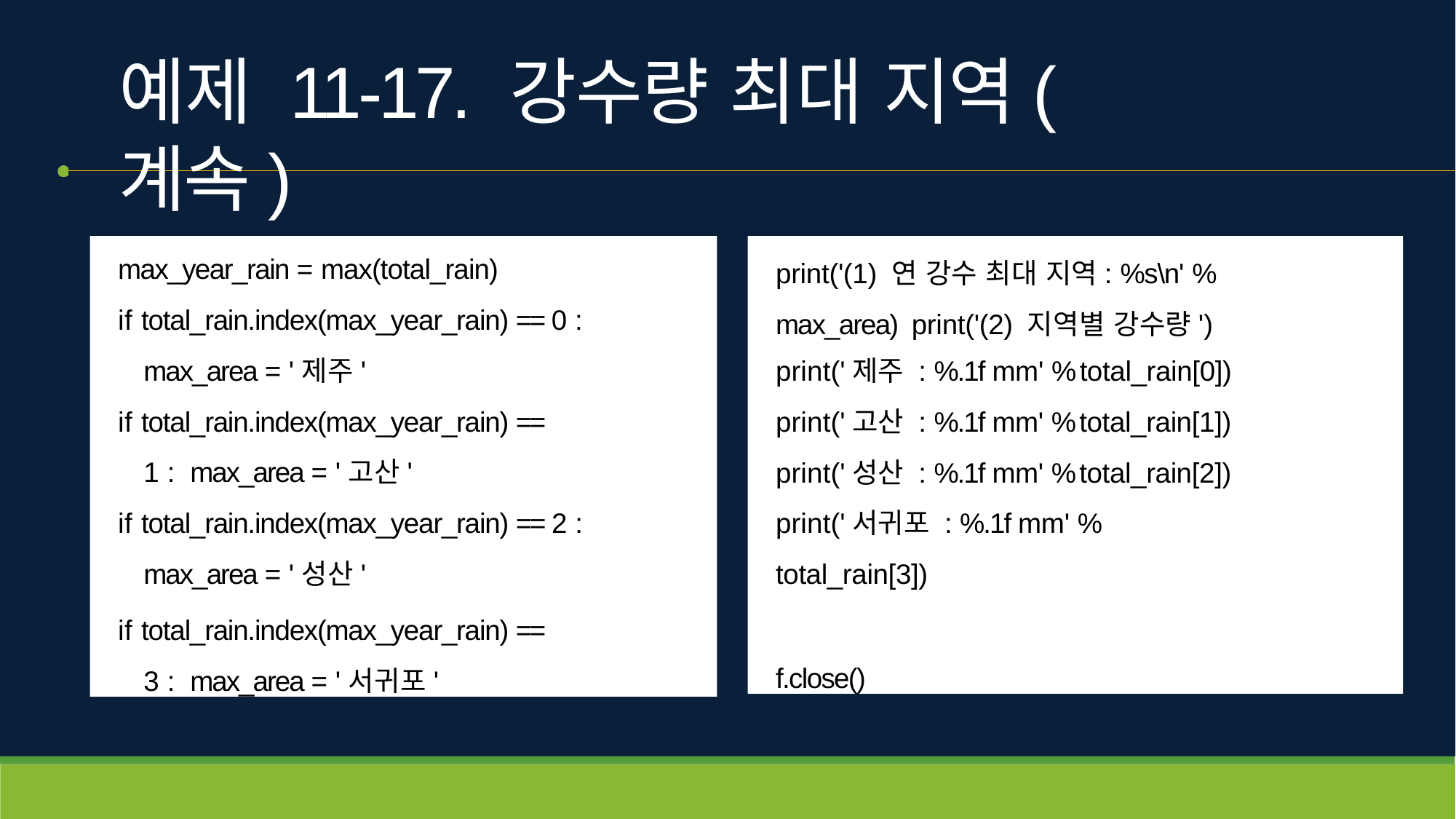

# 예제 11-17. 강수량 최대 지역(계속)

max_year_rain = max(total_rain)
if total_rain.index(max_year_rain) == 0 :
max_area = '제주'
if total_rain.index(max_year_rain) == 1 :  max_area = '고산'
if total_rain.index(max_year_rain) == 2 :
max_area = '성산'
if total_rain.index(max_year_rain) == 3 :  max_area = '서귀포'
print('(1) 연 강수 최대 지역: %s\n' % max_area)  print('(2) 지역별 강수량')
print('제주 : %.1f mm' % total_rain[0])
print('고산 : %.1f mm' % total_rain[1])  print('성산 : %.1f mm' % total_rain[2])  print('서귀포 : %.1f mm' % total_rain[3])

f.close()